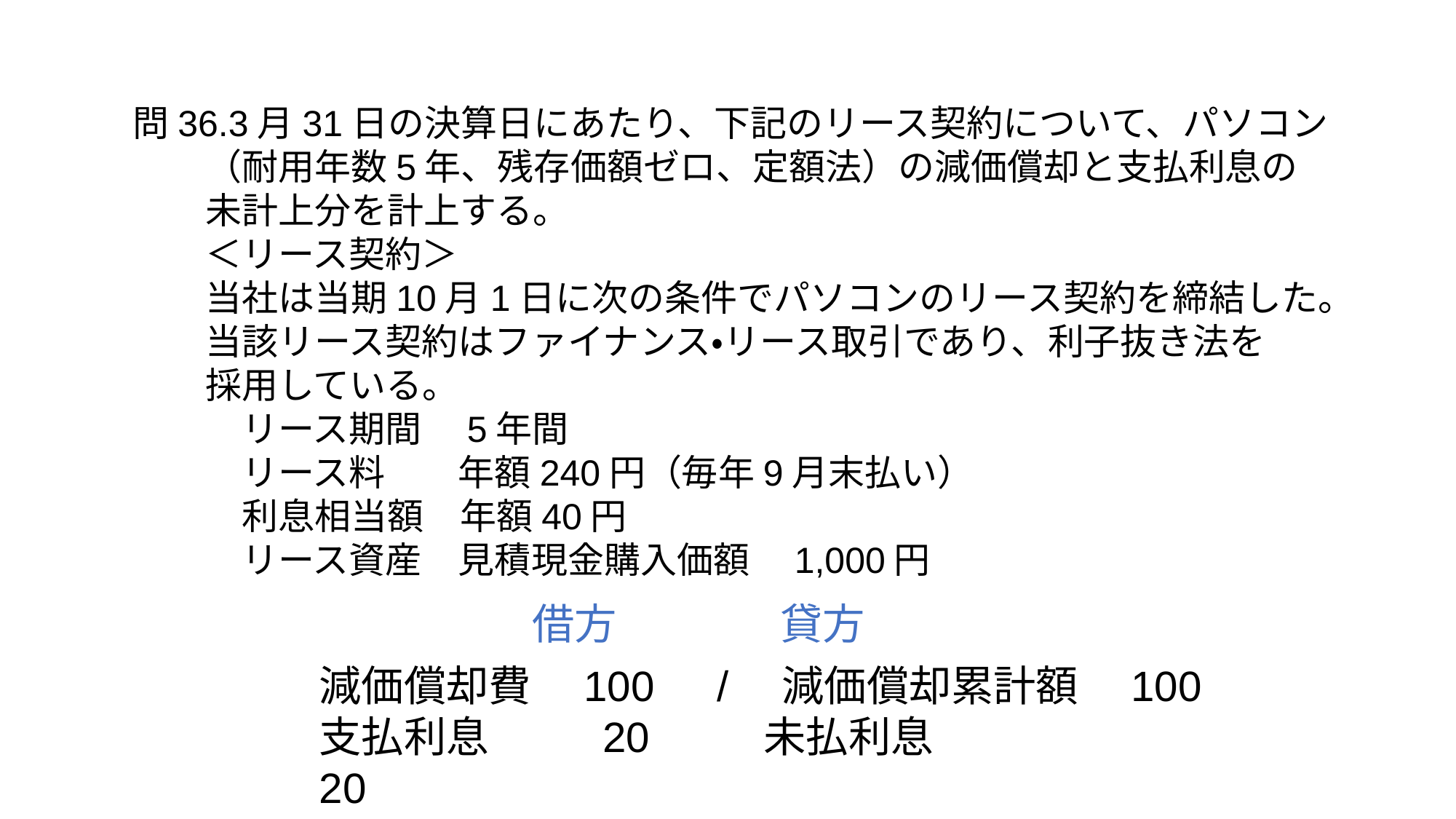

問36.3月31日の決算日にあたり、下記のリース契約について、パソコン
　　（耐用年数5年、残存価額ゼロ、定額法）の減価償却と支払利息の
　　未計上分を計上する。
　　＜リース契約＞
　　当社は当期10月1日に次の条件でパソコンのリース契約を締結した。
　　当該リース契約はファイナンス・リース取引であり、利子抜き法を
　　採用している。
　　　リース期間　5年間
　　　リース料　　年額240円（毎年9月末払い）
　　　利息相当額　年額40円
　　　リース資産　見積現金購入価額　1,000円

借方
貸方
減価償却費　100　/　減価償却累計額　100
支払利息　　  20　　  未払利息　　　　  20